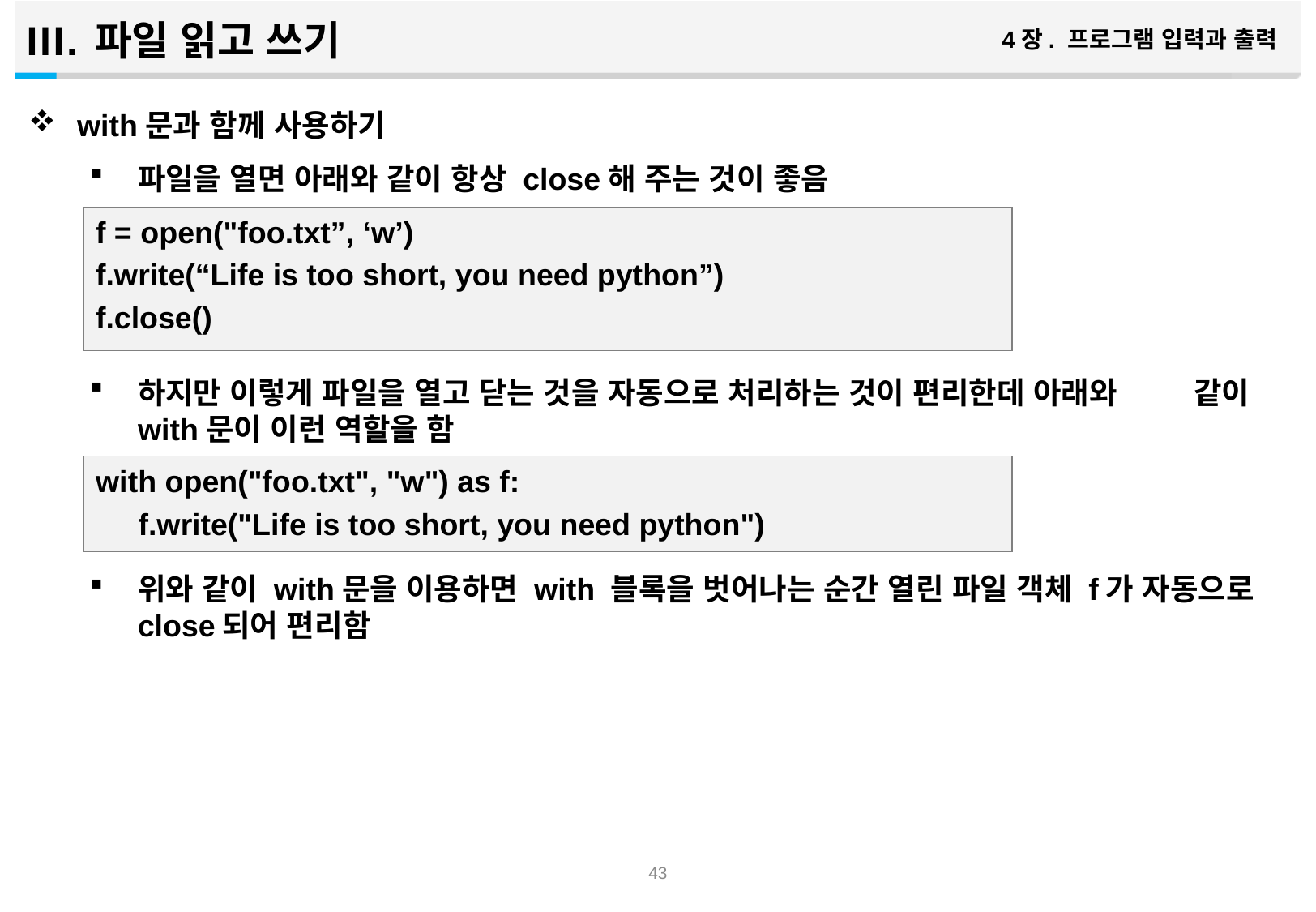

파일 읽고 쓰기
4장. 프로그램 입력과 출력
with문과 함께 사용하기
파일을 열면 아래와 같이 항상 close해 주는 것이 좋음

하지만 이렇게 파일을 열고 닫는 것을 자동으로 처리하는 것이 편리한데 아래와         같이 with문이 이런 역할을 함

위와 같이 with문을 이용하면 with 블록을 벗어나는 순간 열린 파일 객체 f가 자동으로 close되어 편리함
f = open("foo.txt”, ‘w’)
f.write(“Life is too short, you need python”)
f.close()

with open("foo.txt", "w") as f:
     f.write("Life is too short, you need python")

43